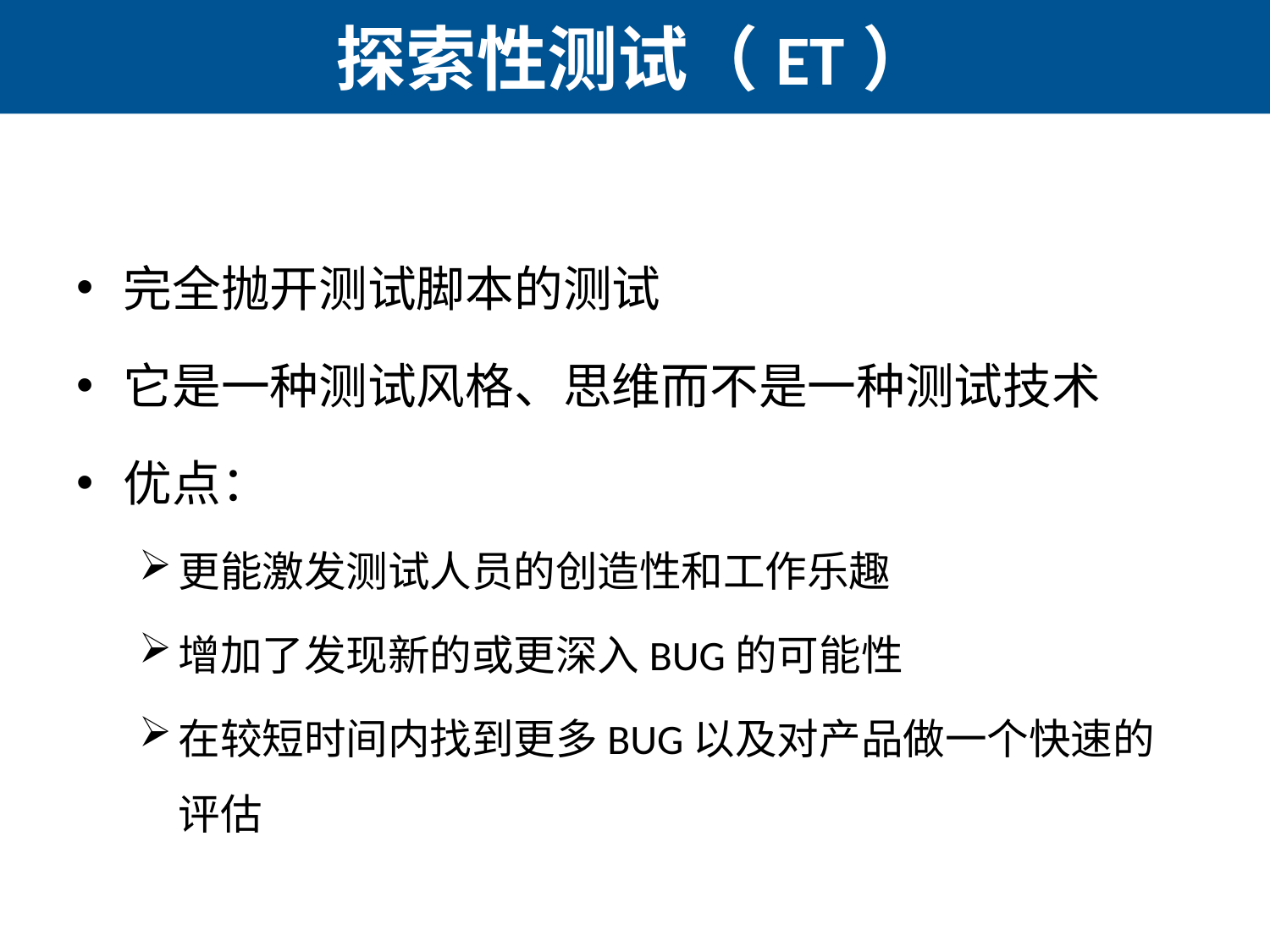

# 探索性测试（ET）
完全抛开测试脚本的测试
它是一种测试风格、思维而不是一种测试技术
优点：
更能激发测试人员的创造性和工作乐趣
增加了发现新的或更深入BUG的可能性
在较短时间内找到更多BUG以及对产品做一个快速的评估